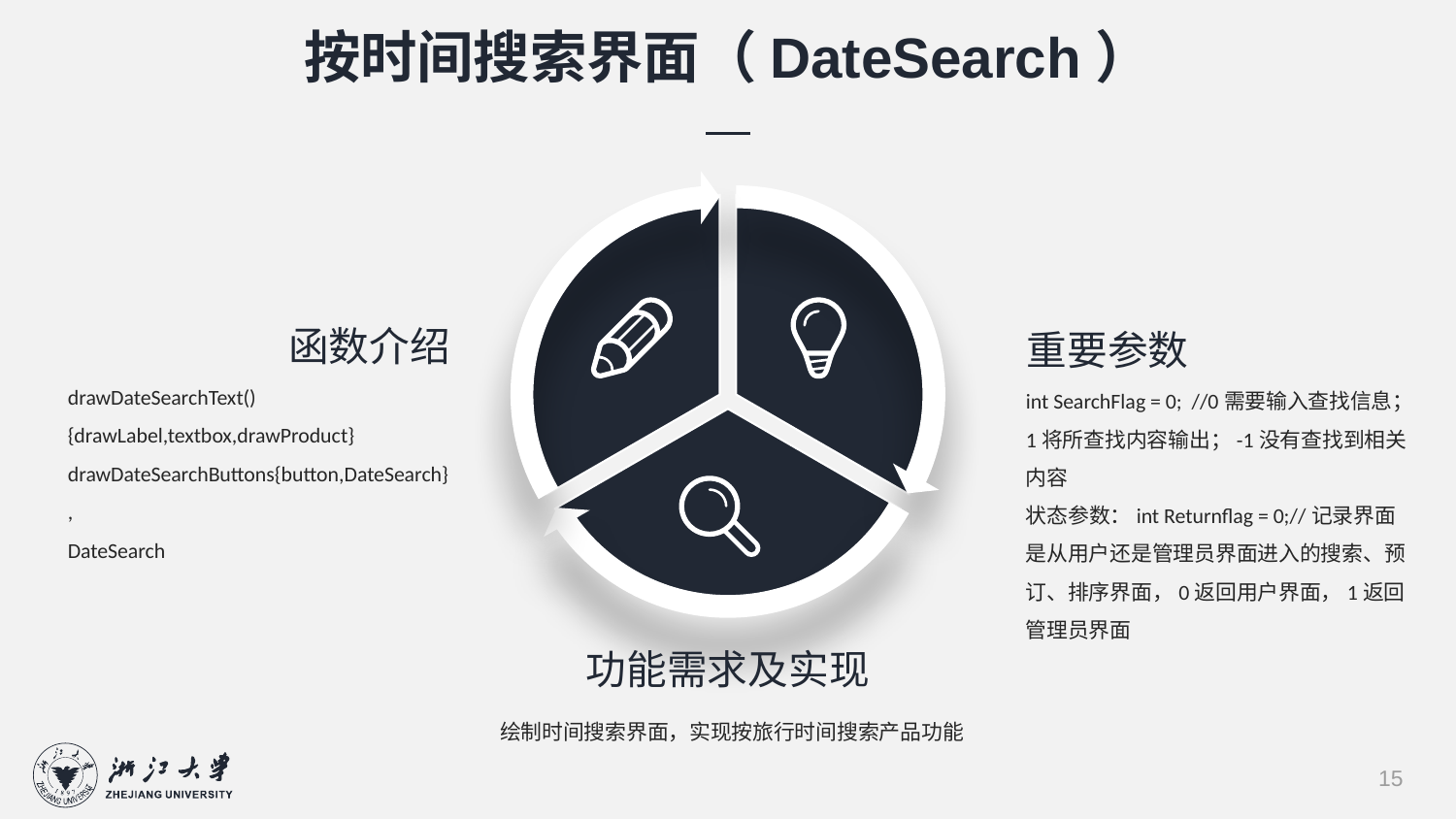

按时间搜索界面（DateSearch）

函数介绍
重要参数
drawDateSearchText(){drawLabel,textbox,drawProduct}
drawDateSearchButtons{button,DateSearch} ,
DateSearch
int SearchFlag = 0;  //0需要输入查找信息；1将所查找内容输出；-1没有查找到相关内容
状态参数：int Returnflag = 0;//记录界面是从用户还是管理员界面进入的搜索、预订、排序界面，0返回用户界面，1返回管理员界面

功能需求及实现
绘制时间搜索界面，实现按旅行时间搜索产品功能
15